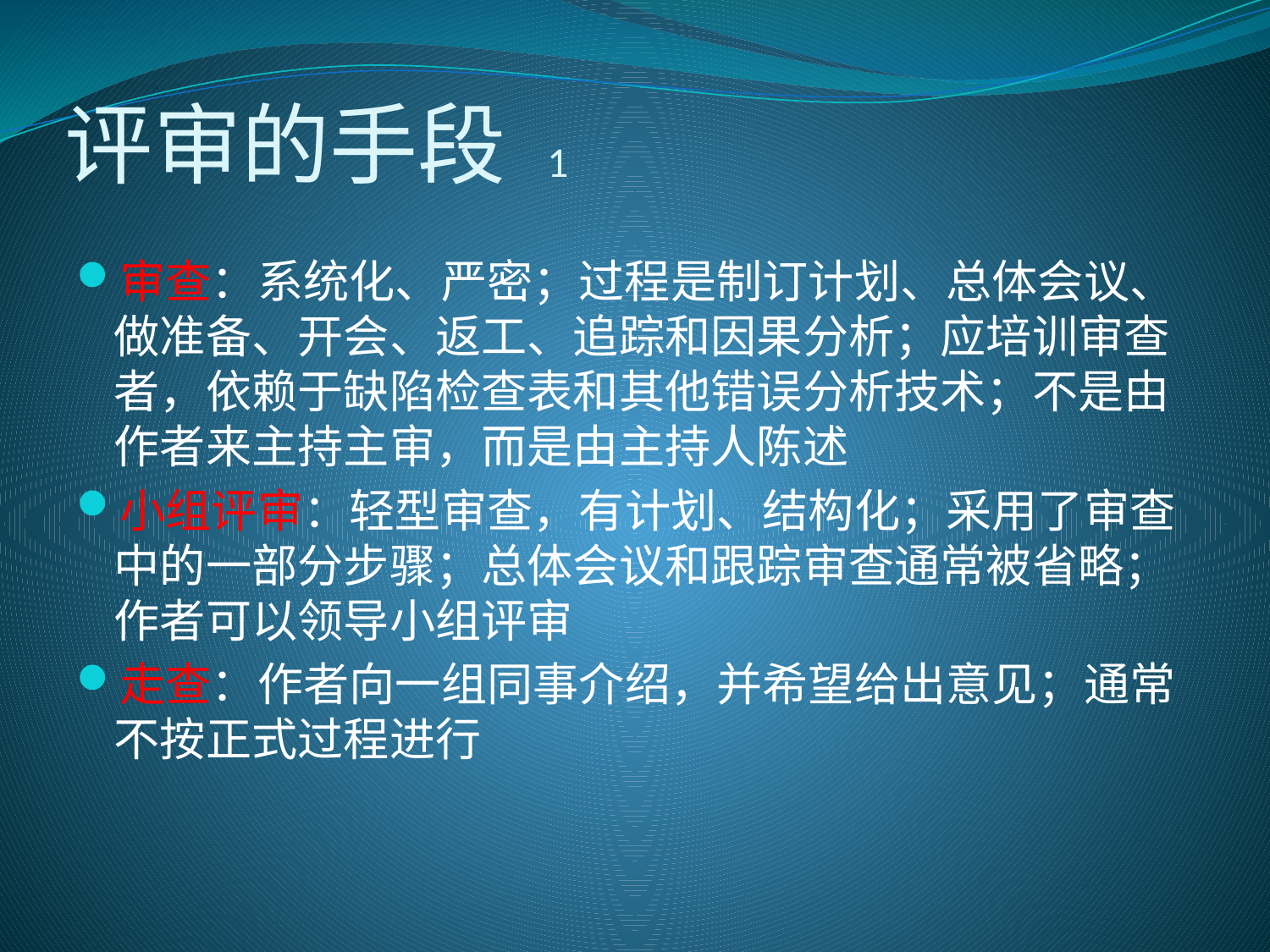

# 评审的手段 1
审查：系统化、严密；过程是制订计划、总体会议、做准备、开会、返工、追踪和因果分析；应培训审查者，依赖于缺陷检查表和其他错误分析技术；不是由作者来主持主审，而是由主持人陈述
小组评审：轻型审查，有计划、结构化；采用了审查中的一部分步骤；总体会议和跟踪审查通常被省略；作者可以领导小组评审
走查：作者向一组同事介绍，并希望给出意见；通常不按正式过程进行